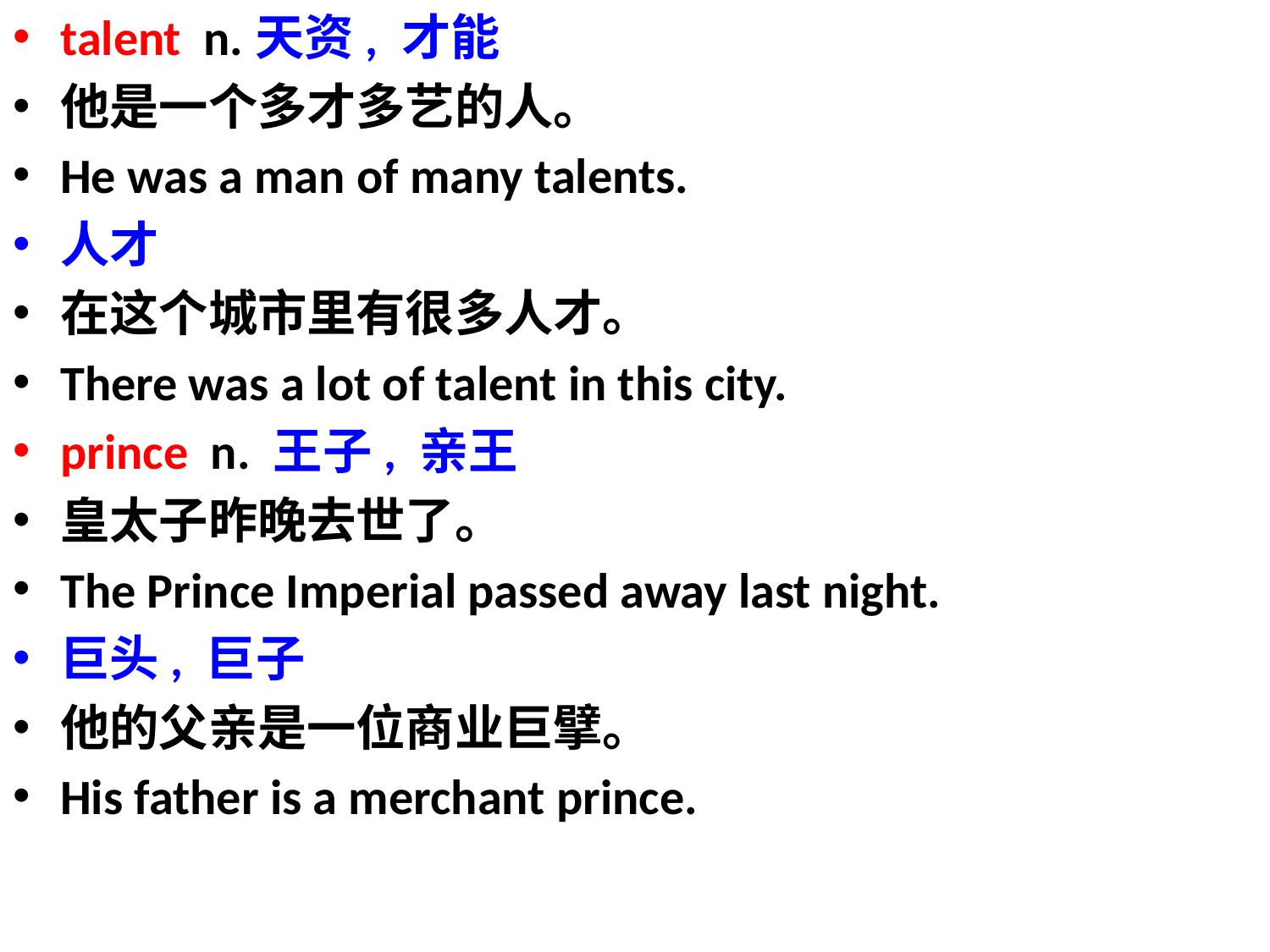

talent  n.天资, 才能
他是一个多才多艺的人。
He was a man of many talents.
人才
在这个城市里有很多人才。
There was a lot of talent in this city.
prince  n. 王子, 亲王
皇太子昨晚去世了。
The Prince Imperial passed away last night.
巨头, 巨子
他的父亲是一位商业巨擘。
His father is a merchant prince.